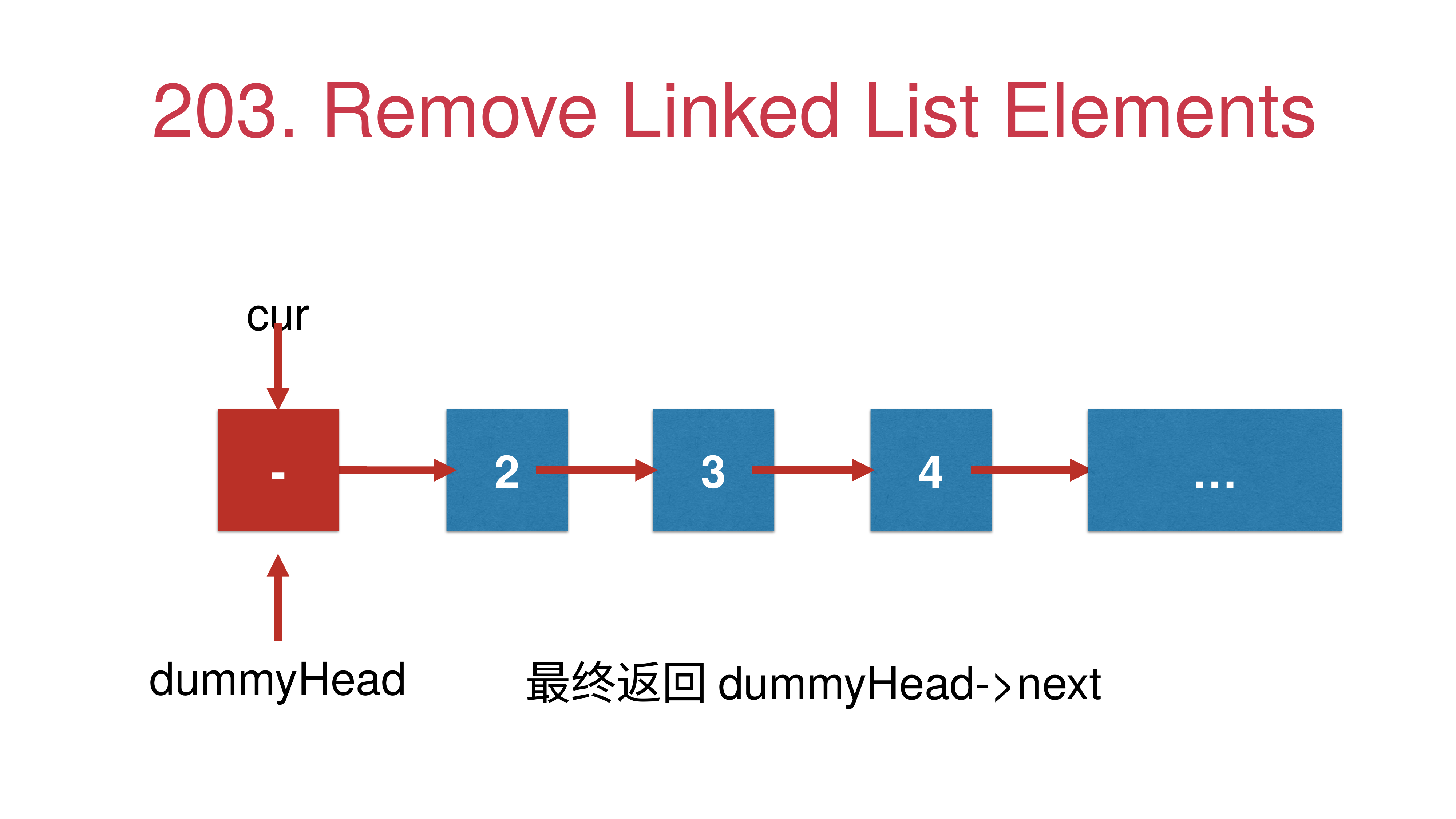

# 203. Remove Linked List Elements
cur

-

2
3
4
…

dummyHead
最终返回dummyHead->next